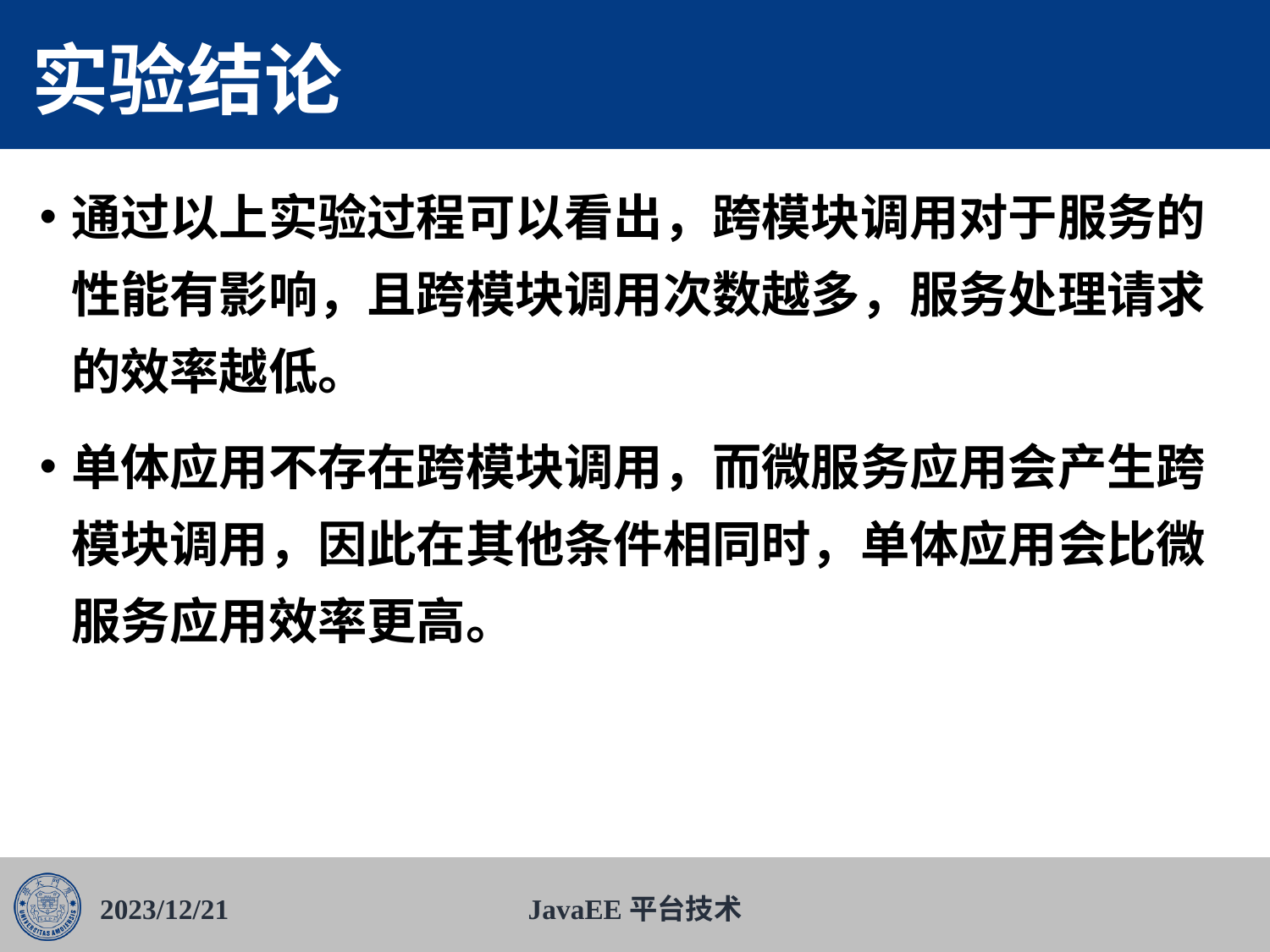

# 实验结论
通过以上实验过程可以看出，跨模块调用对于服务的性能有影响，且跨模块调用次数越多，服务处理请求的效率越低。
单体应用不存在跨模块调用，而微服务应用会产生跨模块调用，因此在其他条件相同时，单体应用会比微服务应用效率更高。
2023/12/21
JavaEE平台技术
18